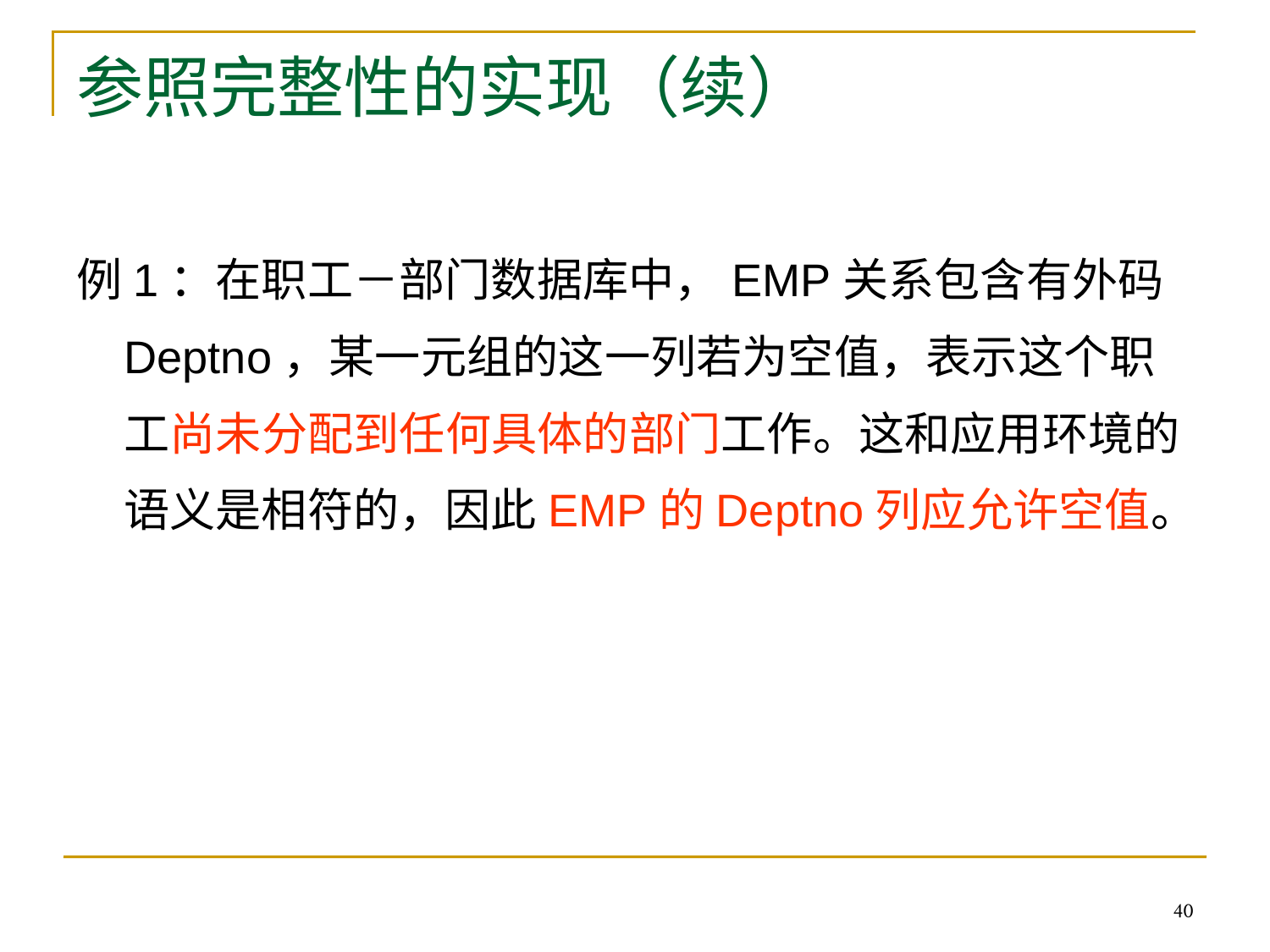

# 参照完整性的实现（续）
例1：在职工－部门数据库中，EMP关系包含有外码Deptno，某一元组的这一列若为空值，表示这个职工尚未分配到任何具体的部门工作。这和应用环境的语义是相符的，因此EMP的Deptno列应允许空值。

40